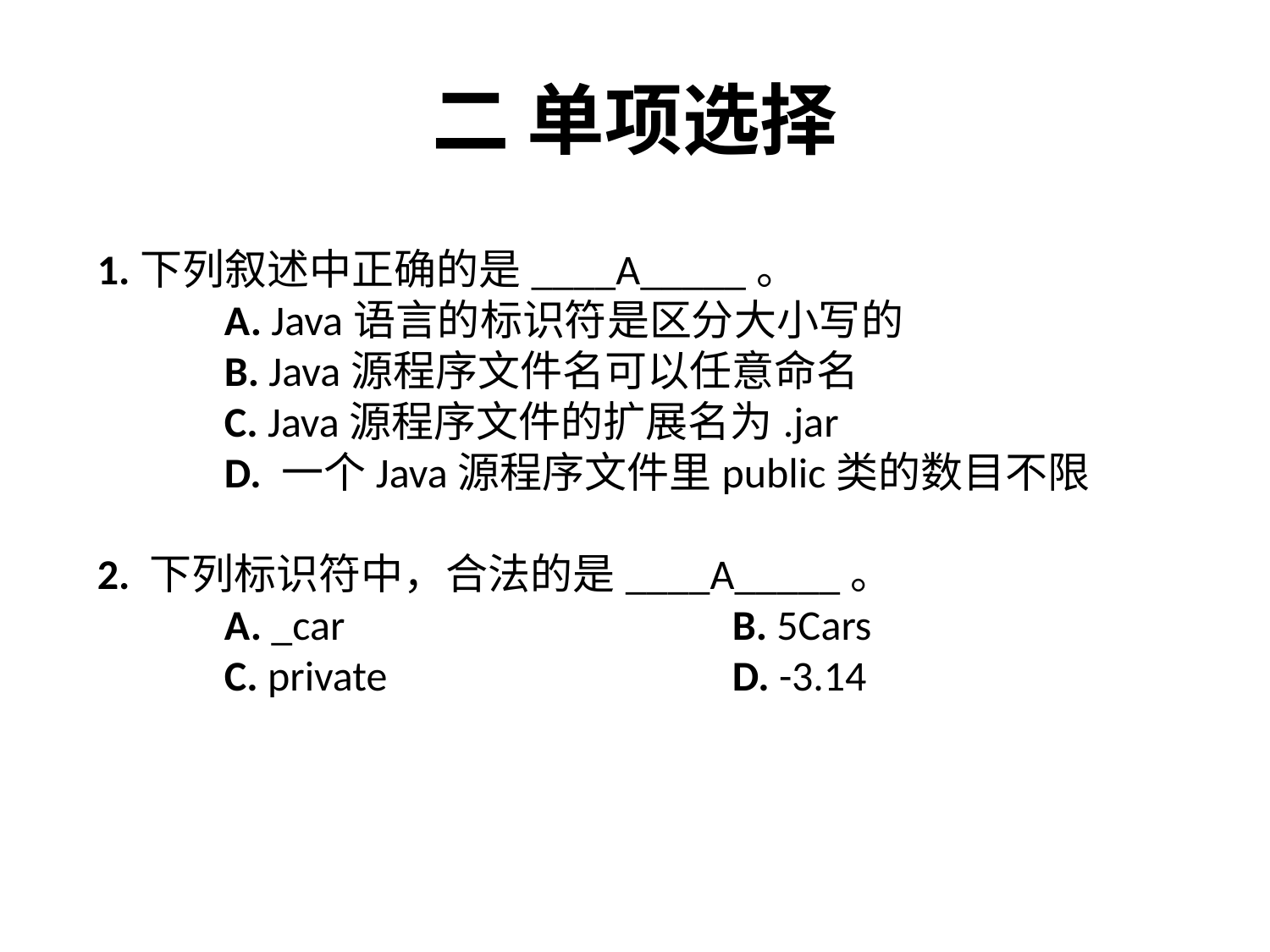

# 二 单项选择
1.下列叙述中正确的是____A_____。
	A. Java语言的标识符是区分大小写的
	B. Java源程序文件名可以任意命名
	C. Java源程序文件的扩展名为.jar
	D. 一个Java源程序文件里public类的数目不限

2. 下列标识符中，合法的是____A_____。
	A. _car        			B. 5Cars
	C. private     			D. -3.14